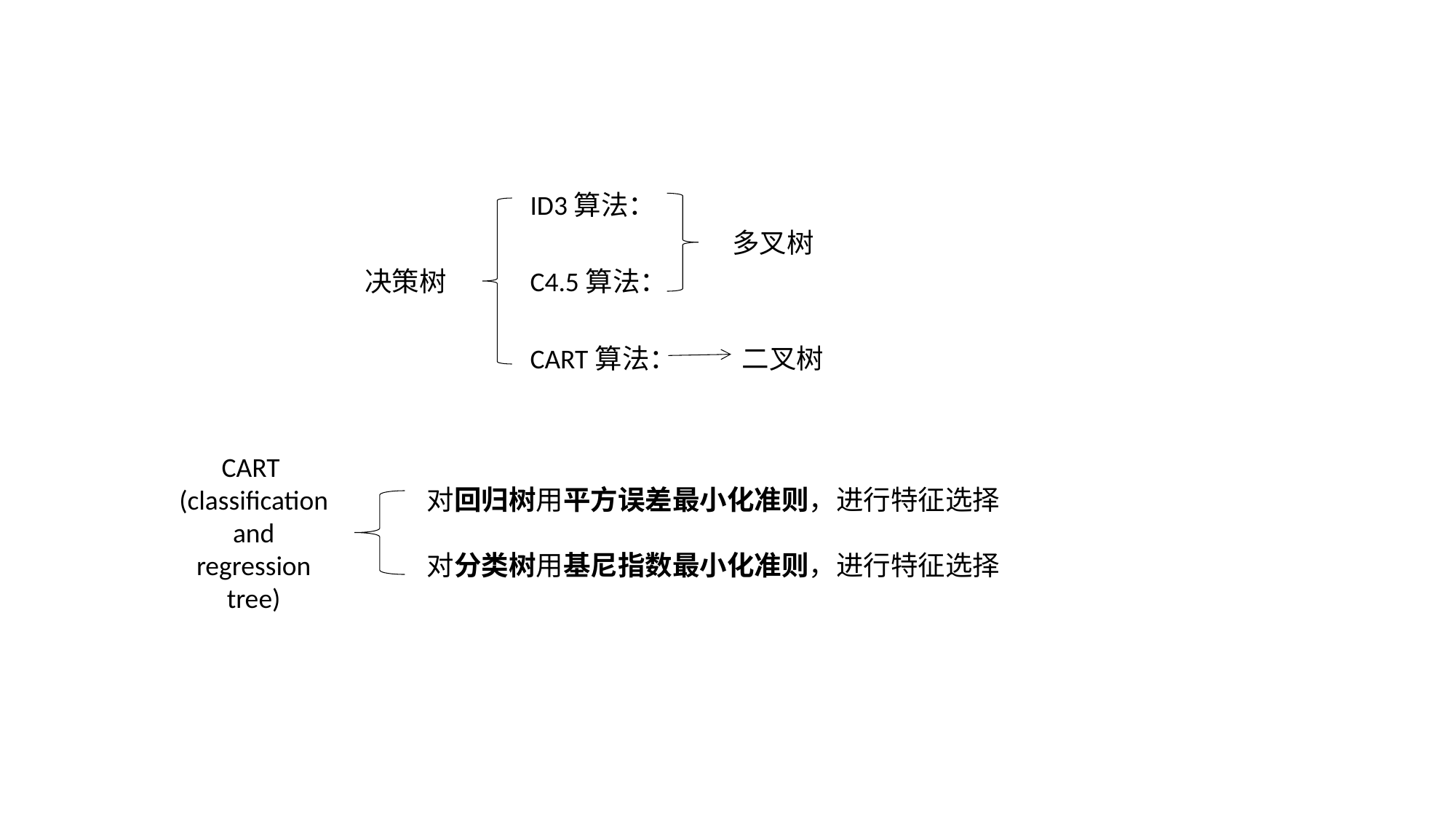

ID3算法：

多叉树
决策树
C4.5算法：
CART算法：
二叉树
CART
(classification and regression tree)
对回归树用平方误差最小化准则，进行特征选择

对分类树用基尼指数最小化准则，进行特征选择